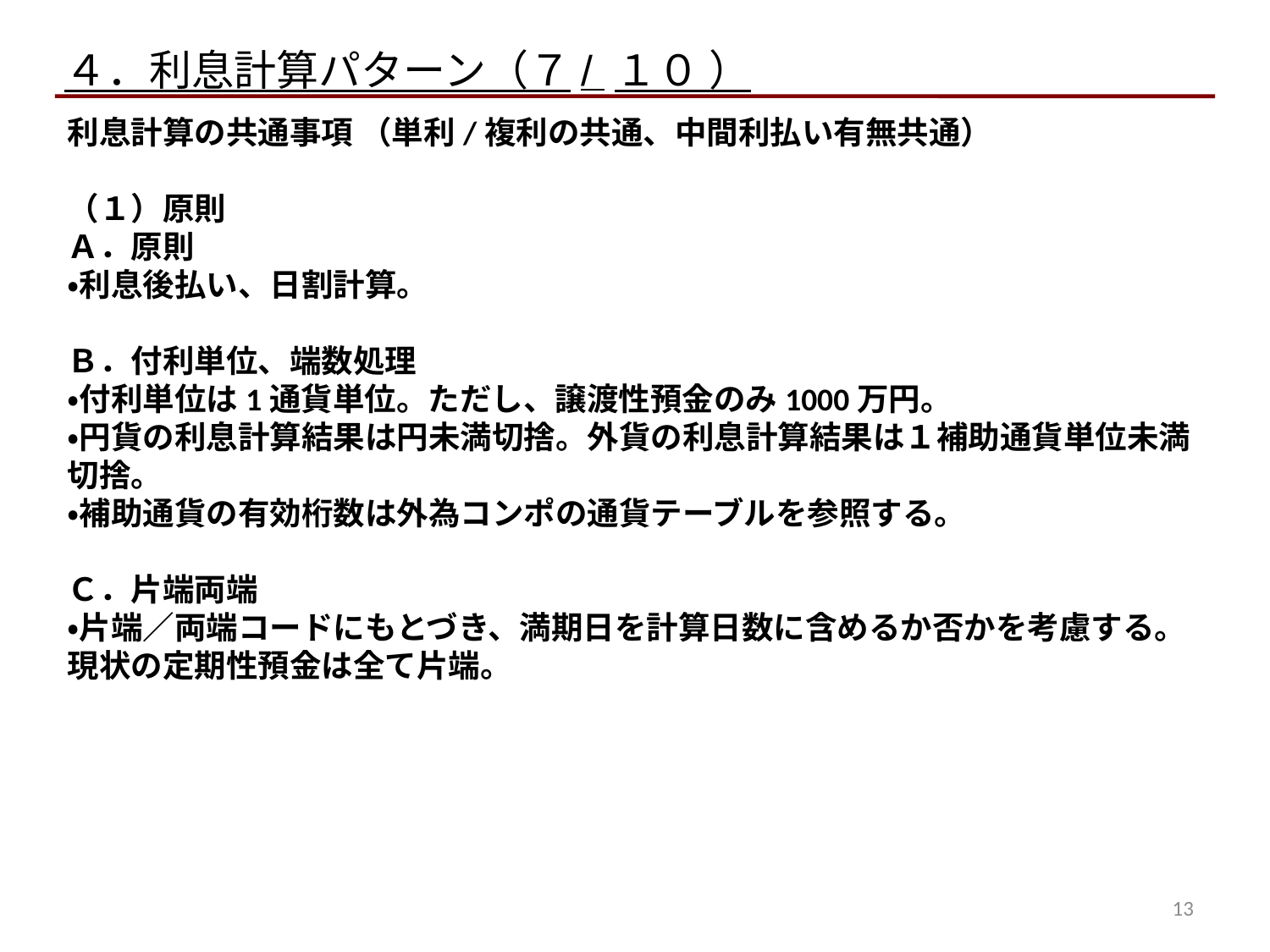

# ４．利息計算パターン（７/ １０ ）

利息計算の共通事項 （単利/複利の共通、中間利払い有無共通）

（１）原則
Ａ．原則
・利息後払い、日割計算。

Ｂ．付利単位、端数処理
・付利単位は1通貨単位。ただし、譲渡性預金のみ1000万円。
・円貨の利息計算結果は円未満切捨。外貨の利息計算結果は１補助通貨単位未満切捨。
・補助通貨の有効桁数は外為コンポの通貨テーブルを参照する。

Ｃ．片端両端
・片端／両端コードにもとづき、満期日を計算日数に含めるか否かを考慮する。現状の定期性預金は全て片端。

13